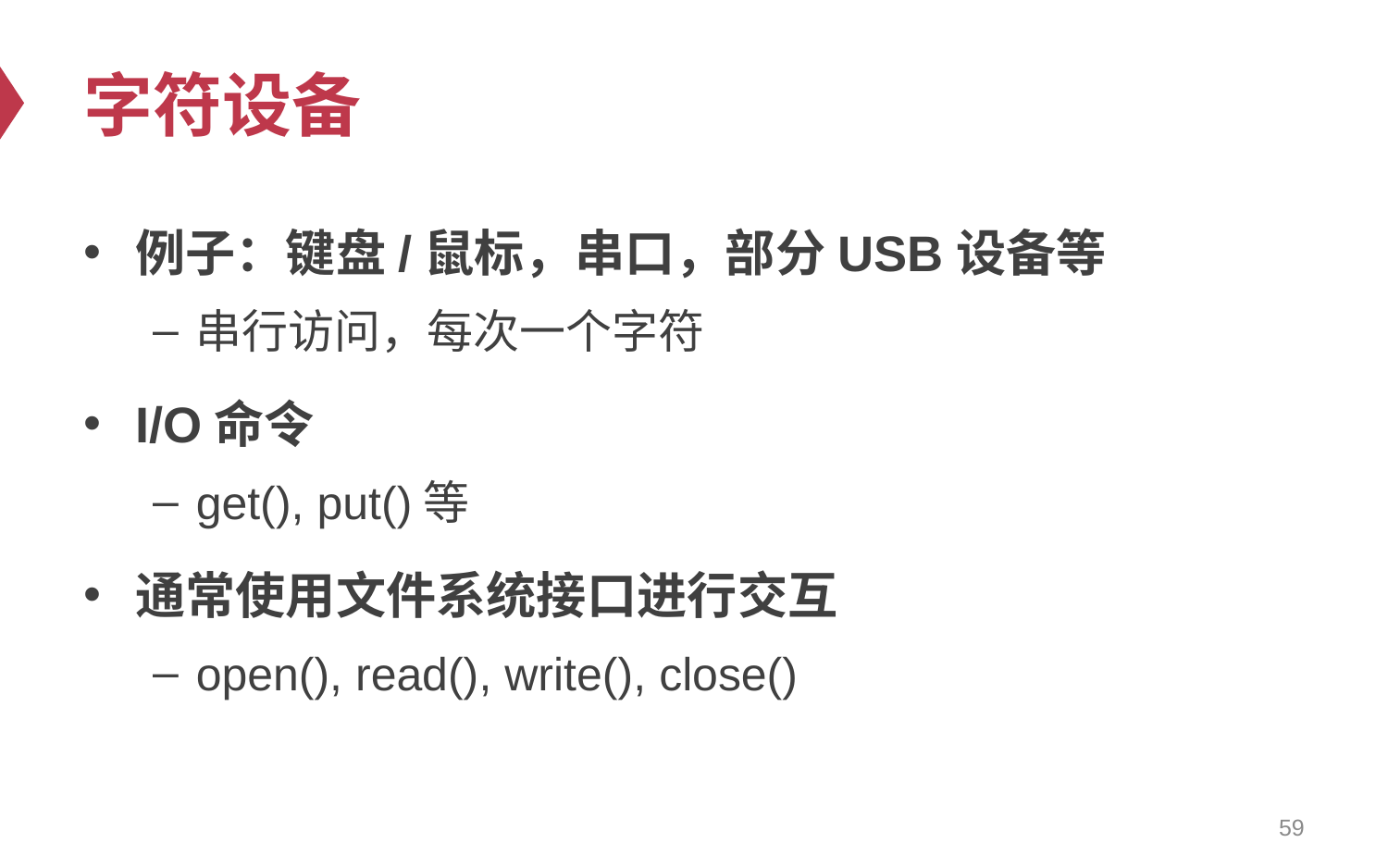

# 字符设备
例子：键盘/鼠标，串口，部分USB设备等
串行访问，每次一个字符
I/O命令
get(), put()等
通常使用文件系统接口进行交互
open(), read(), write(), close()
59